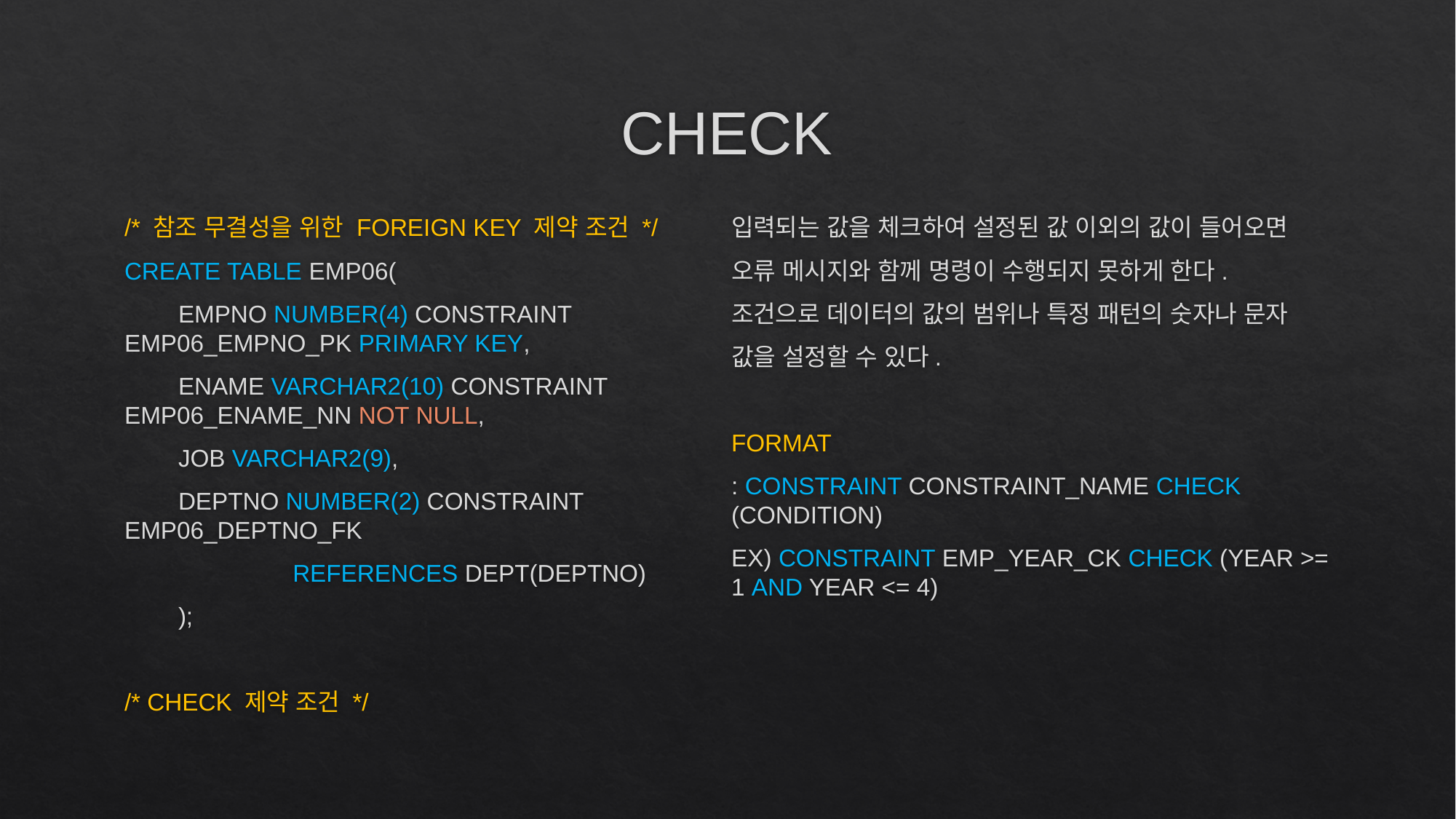

# CHECK
/* 참조 무결성을 위한 FOREIGN KEY 제약 조건 */
CREATE TABLE EMP06(
        EMPNO NUMBER(4) CONSTRAINT EMP06_EMPNO_PK PRIMARY KEY,
        ENAME VARCHAR2(10) CONSTRAINT EMP06_ENAME_NN NOT NULL,
        JOB VARCHAR2(9),
        DEPTNO NUMBER(2) CONSTRAINT EMP06_DEPTNO_FK
                         REFERENCES DEPT(DEPTNO)
        );

/* CHECK 제약 조건 */
입력되는 값을 체크하여 설정된 값 이외의 값이 들어오면
오류 메시지와 함께 명령이 수행되지 못하게 한다.
조건으로 데이터의 값의 범위나 특정 패턴의 숫자나 문자
값을 설정할 수 있다.

FORMAT
: CONSTRAINT CONSTRAINT_NAME CHECK (CONDITION)
EX) CONSTRAINT EMP_YEAR_CK CHECK (YEAR >= 1 AND YEAR <= 4)